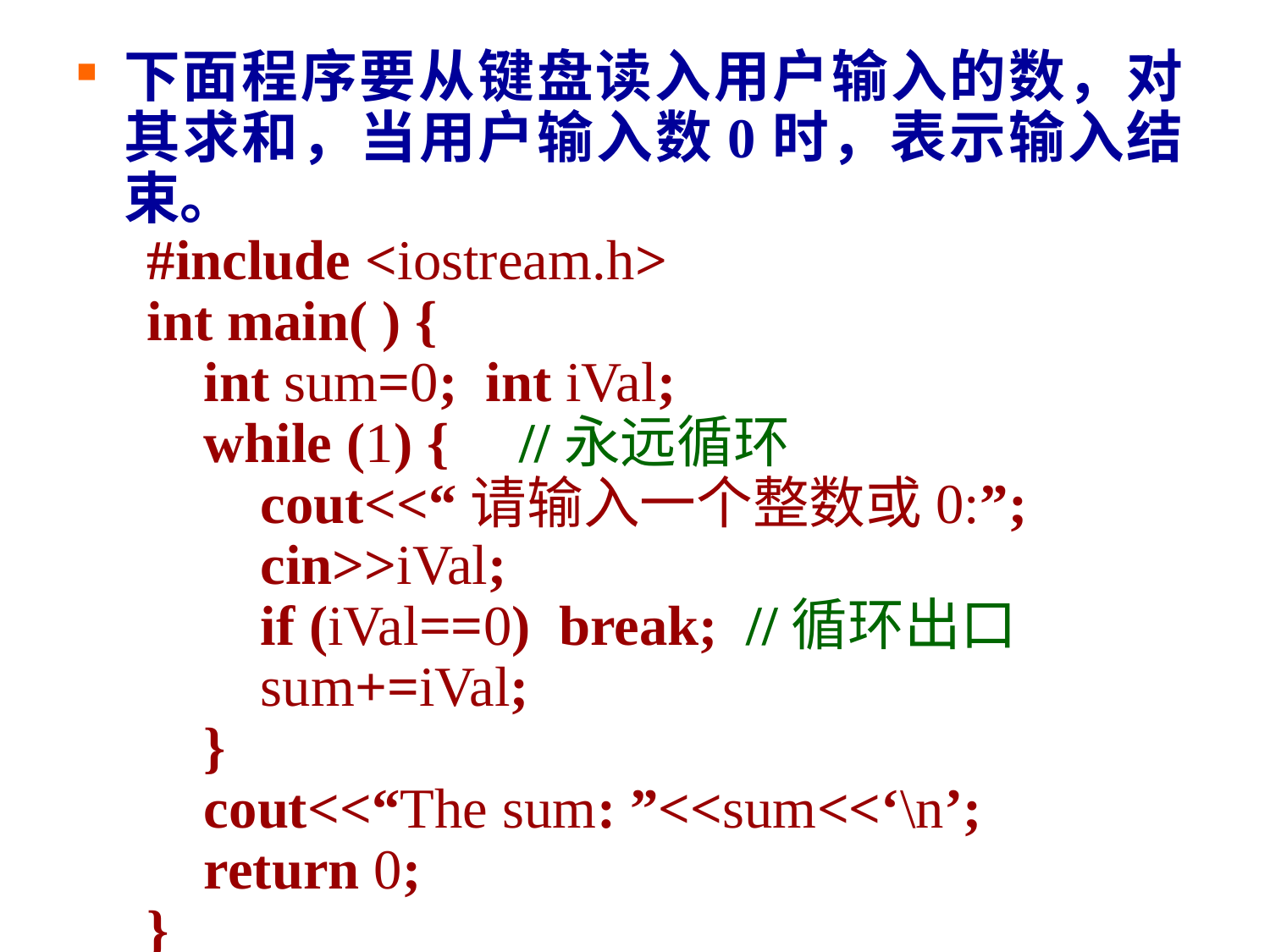

下面程序要从键盘读入用户输入的数，对其求和，当用户输入数0时，表示输入结束。
     #include <iostream.h>
     int main( ) {
         int sum=0;  int iVal;
         while (1) {	 //永远循环
             cout<<“请输入一个整数或0:”;
             cin>>iVal;
             if (iVal==0)  break;  //循环出口
             sum+=iVal;
         }
         cout<<“The sum: ”<<sum<<‘\n’;
         return 0;
     }
52